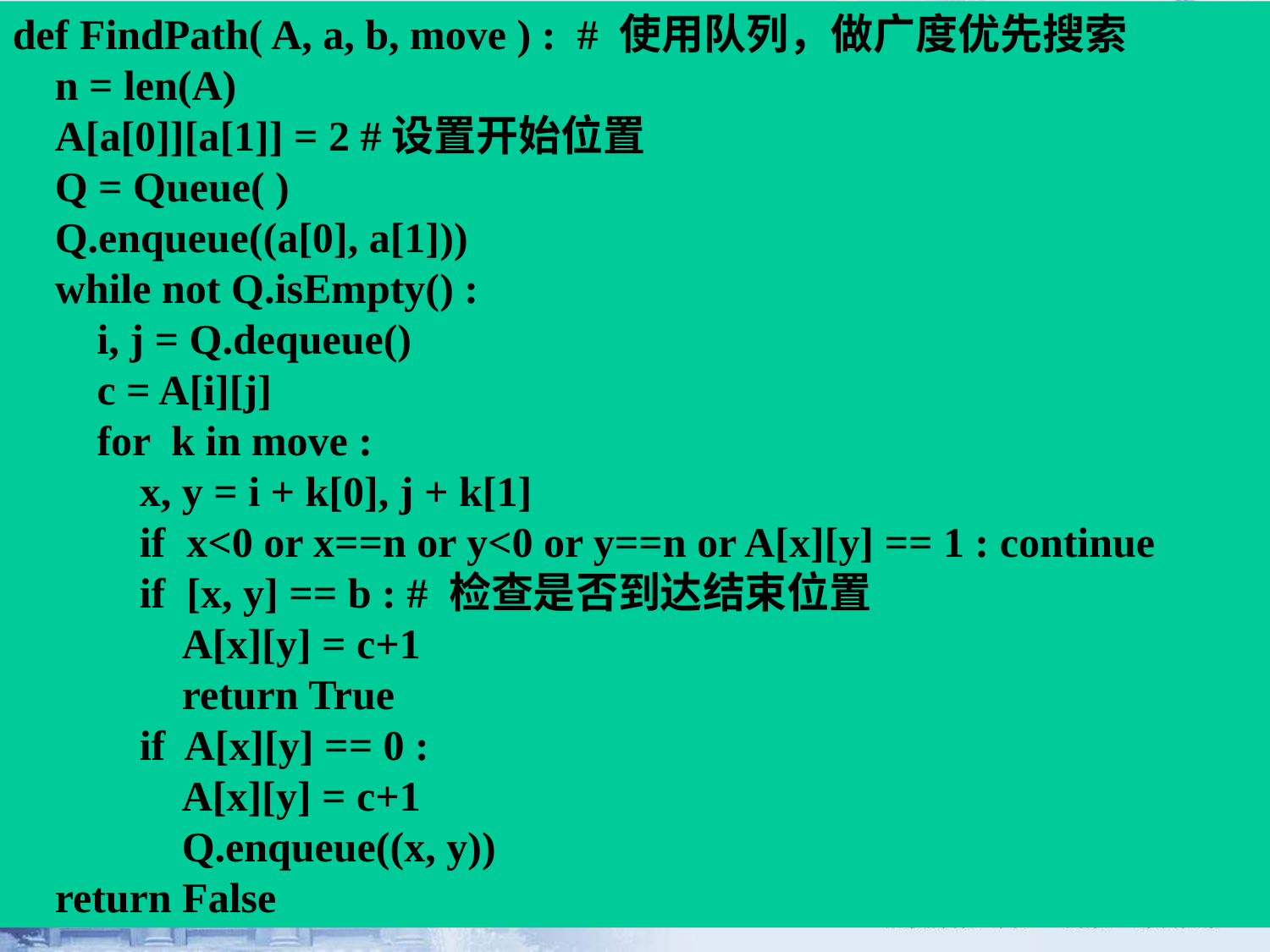

def FindPath( A, a, b, move ) :  # 使用队列，做广度优先搜索
    n = len(A)
    A[a[0]][a[1]] = 2 #设置开始位置
    Q = Queue( )
    Q.enqueue((a[0], a[1]))
    while not Q.isEmpty() :
        i, j = Q.dequeue()
        c = A[i][j]
        for  k in move :
            x, y = i + k[0], j + k[1]
            if  x<0 or x==n or y<0 or y==n or A[x][y] == 1 : continue
            if  [x, y] == b : # 检查是否到达结束位置
                A[x][y] = c+1
                return True
            if  A[x][y] == 0 :
                A[x][y] = c+1
                Q.enqueue((x, y))
    return False